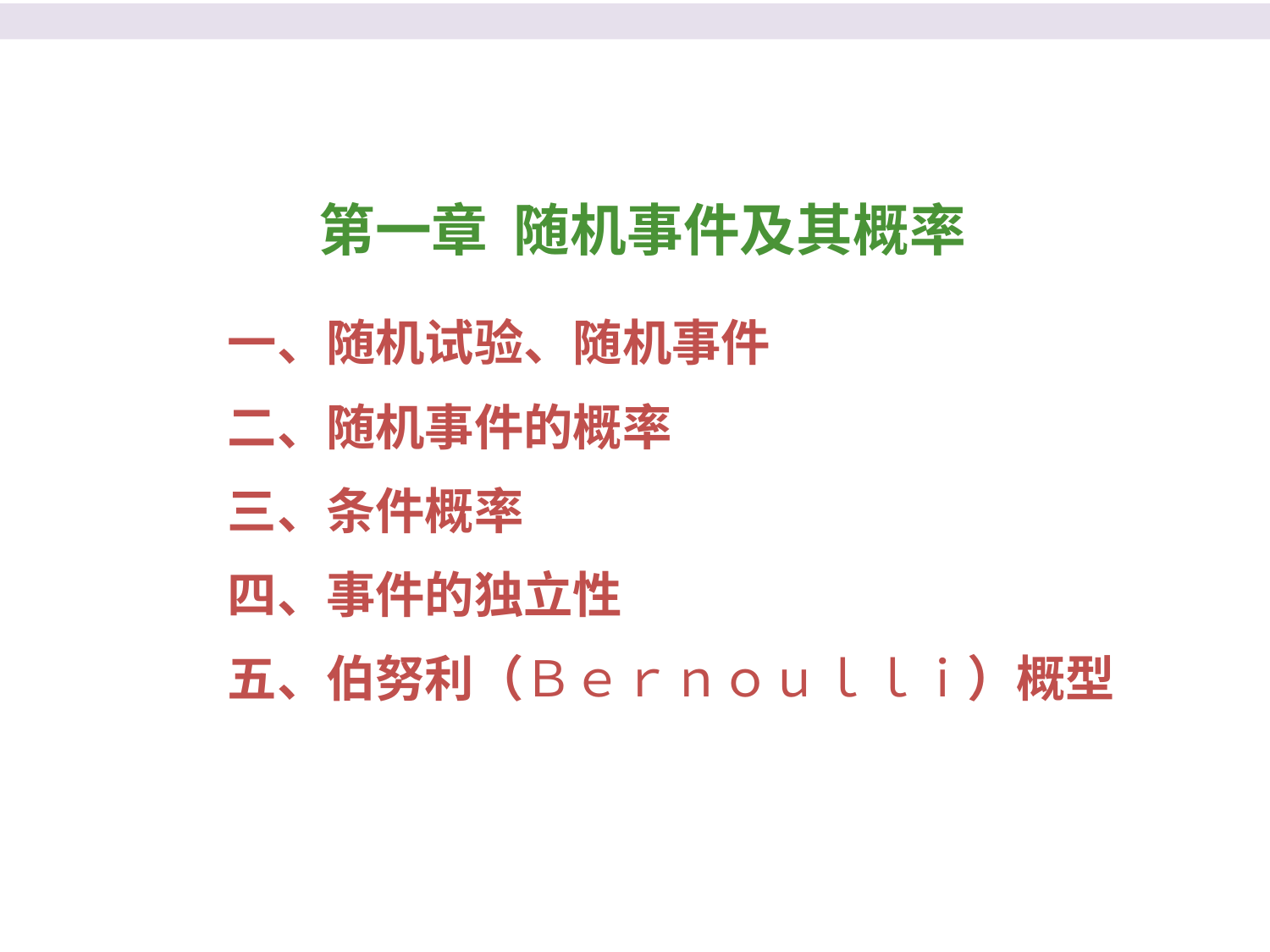

第一章  随机事件及其概率
一、随机试验、随机事件
二、随机事件的概率
三、条件概率
四、事件的独立性
五、伯努利（Ｂｅｒｎｏｕｌｌｉ）概型